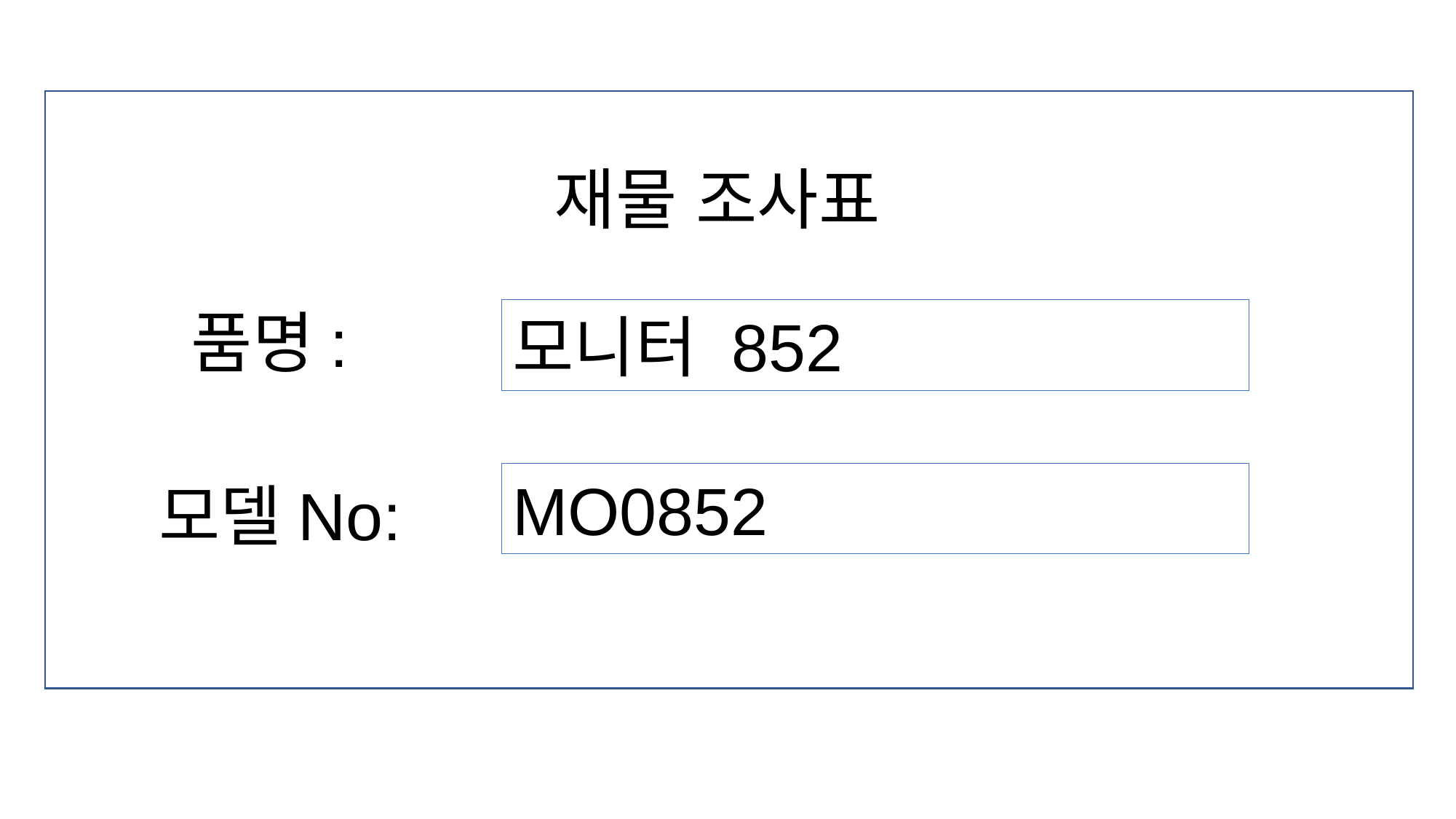

재물 조사표
품명:
모니터 852
MO0852
모델No: